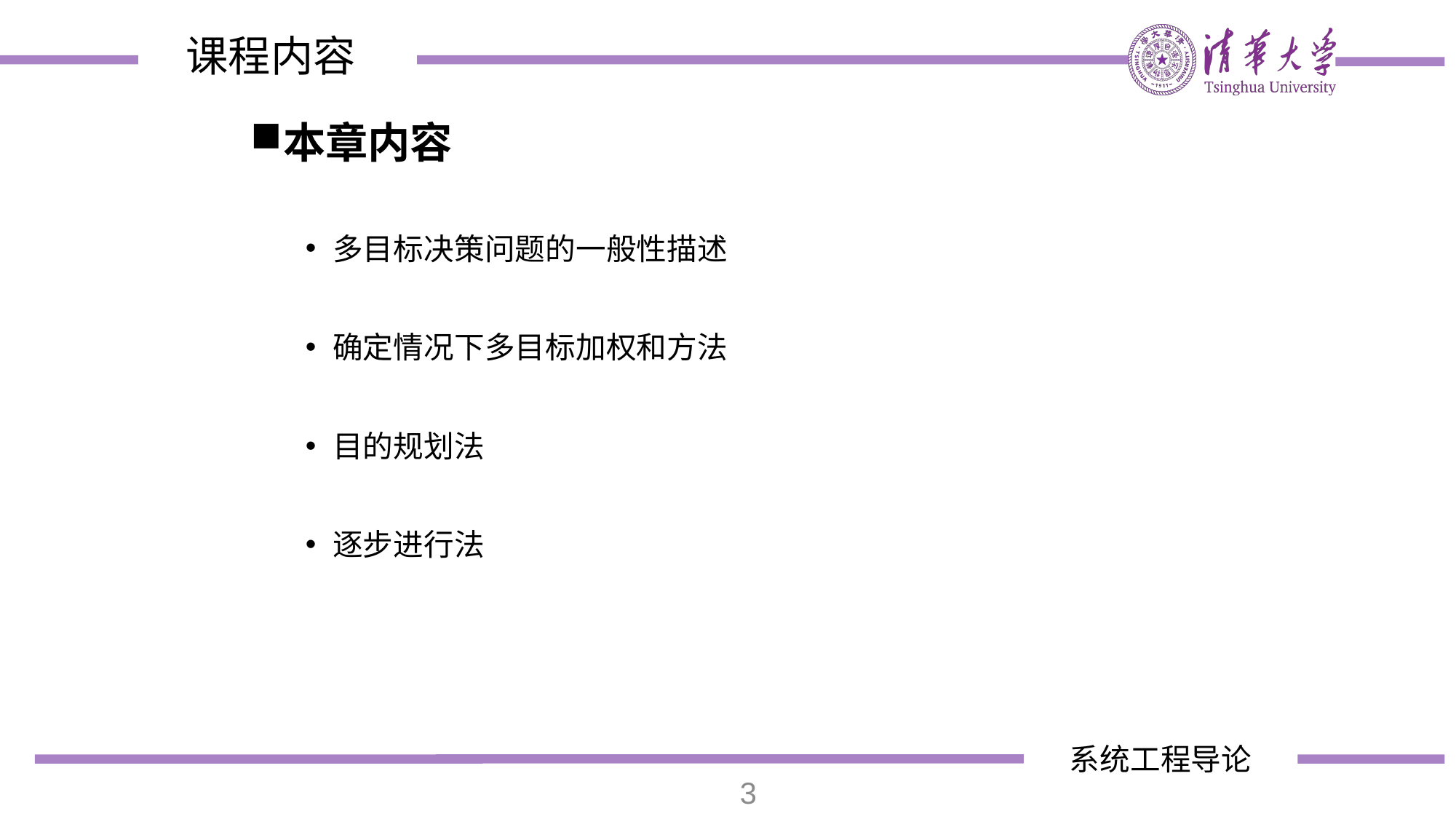

课程内容
本章内容
多目标决策问题的一般性描述
确定情况下多目标加权和方法
目的规划法
逐步进行法